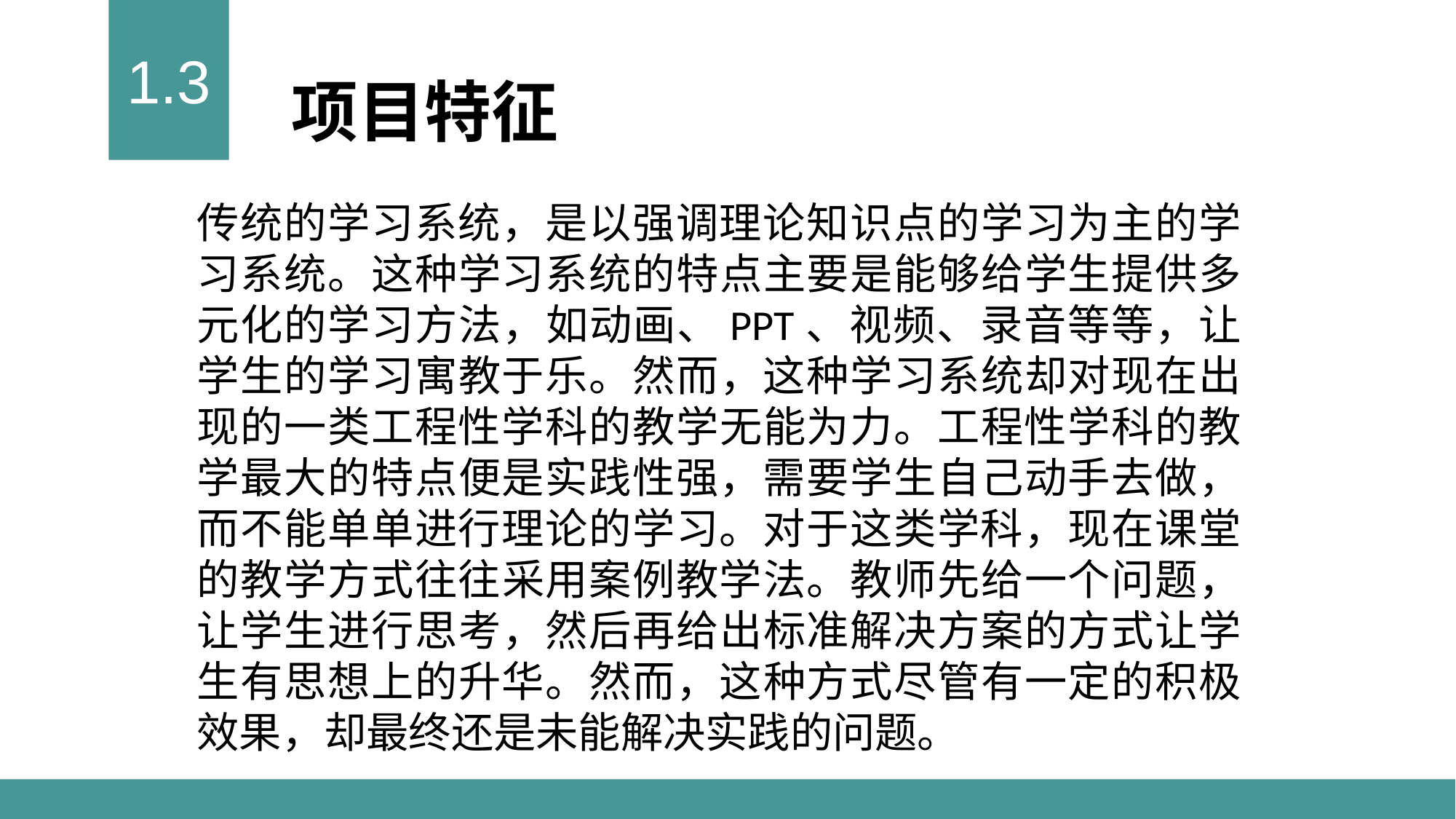

1.3
项目特征
传统的学习系统，是以强调理论知识点的学习为主的学习系统。这种学习系统的特点主要是能够给学生提供多元化的学习方法，如动画、PPT、视频、录音等等，让学生的学习寓教于乐。然而，这种学习系统却对现在出现的一类工程性学科的教学无能为力。工程性学科的教学最大的特点便是实践性强，需要学生自己动手去做，而不能单单进行理论的学习。对于这类学科，现在课堂的教学方式往往采用案例教学法。教师先给一个问题，让学生进行思考，然后再给出标准解决方案的方式让学生有思想上的升华。然而，这种方式尽管有一定的积极效果，却最终还是未能解决实践的问题。